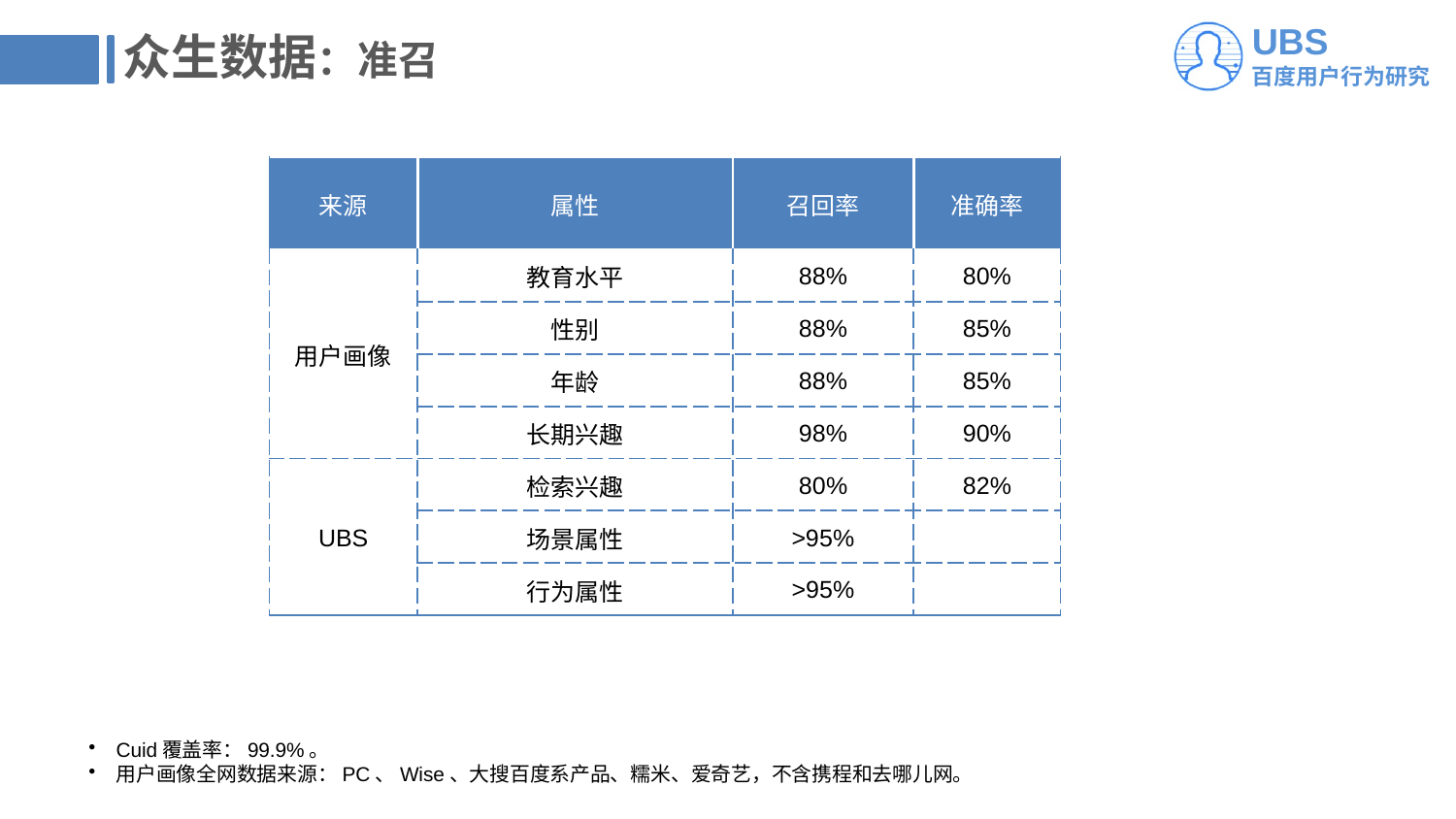

# 众生数据：准召

| 来源 | 属性 | 召回率 | 准确率 |
| --- | --- | --- | --- |
| 用户画像 | 教育水平 | 88% | 80% |
|  | 性别 | 88% | 85% |
|  | 年龄 | 88% | 85% |
|  | 长期兴趣 | 98% | 90% |
| UBS | 检索兴趣 | 80% | 82% |
|  | 场景属性 | >95% |  |
|  | 行为属性 | >95% |  |
Cuid覆盖率：99.9%。
用户画像全网数据来源：PC、Wise、大搜百度系产品、糯米、爱奇艺，不含携程和去哪儿网。